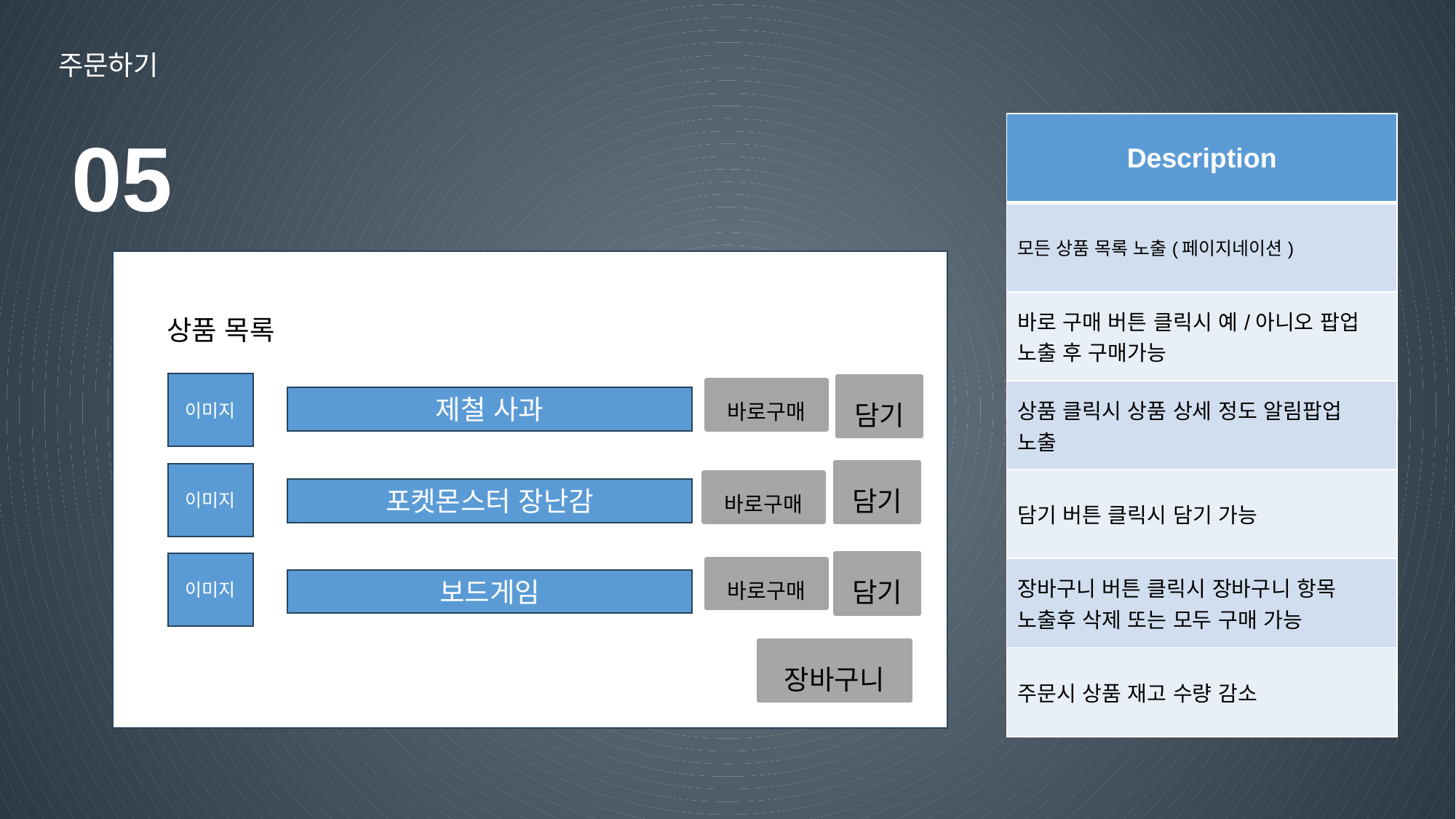

주문하기
05
| Description |
| --- |
| 모든 상품 목록 노출(페이지네이션) |
| 바로 구매 버튼 클릭시 예/아니오 팝업 노출 후 구매가능 |
| 상품 클릭시 상품 상세 정도 알림팝업 노출 |
| 담기 버튼 클릭시 담기 가능 |
| 장바구니 버튼 클릭시 장바구니 항목 노출후 삭제 또는 모두 구매 가능 |
| 주문시 상품 재고 수량 감소 |
이미지
상품 목록
이미지
담기
바로구매
제철 사과
이미지
담기
바로구매
포켓몬스터 장난감
이미지
담기
바로구매
보드게임
장바구니